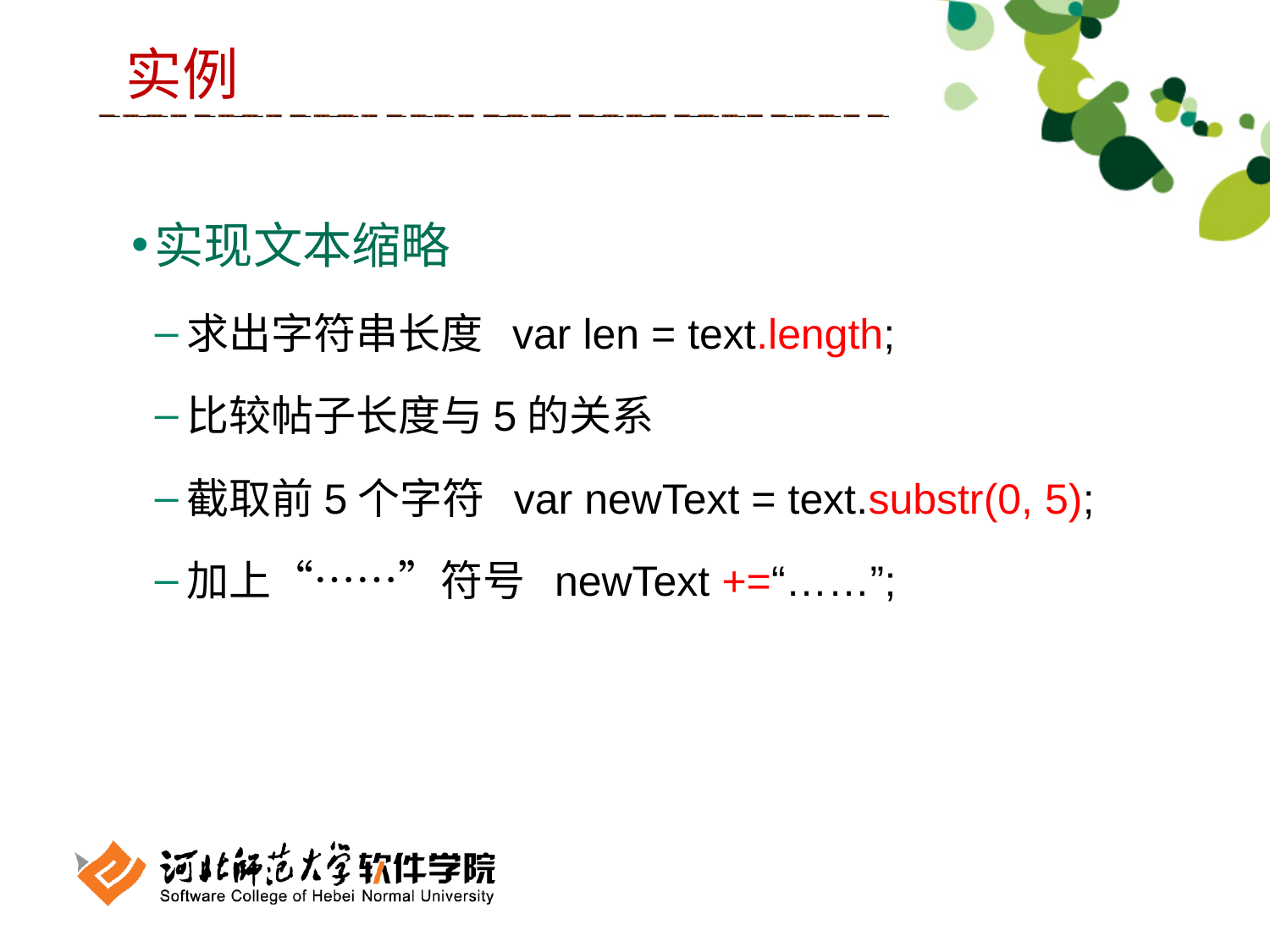

实例
实现文本缩略
求出字符串长度  var len = text.length;
比较帖子长度与5的关系
截取前5个字符  var newText = text.substr(0, 5);
加上“……”符号  newText +=“……”;